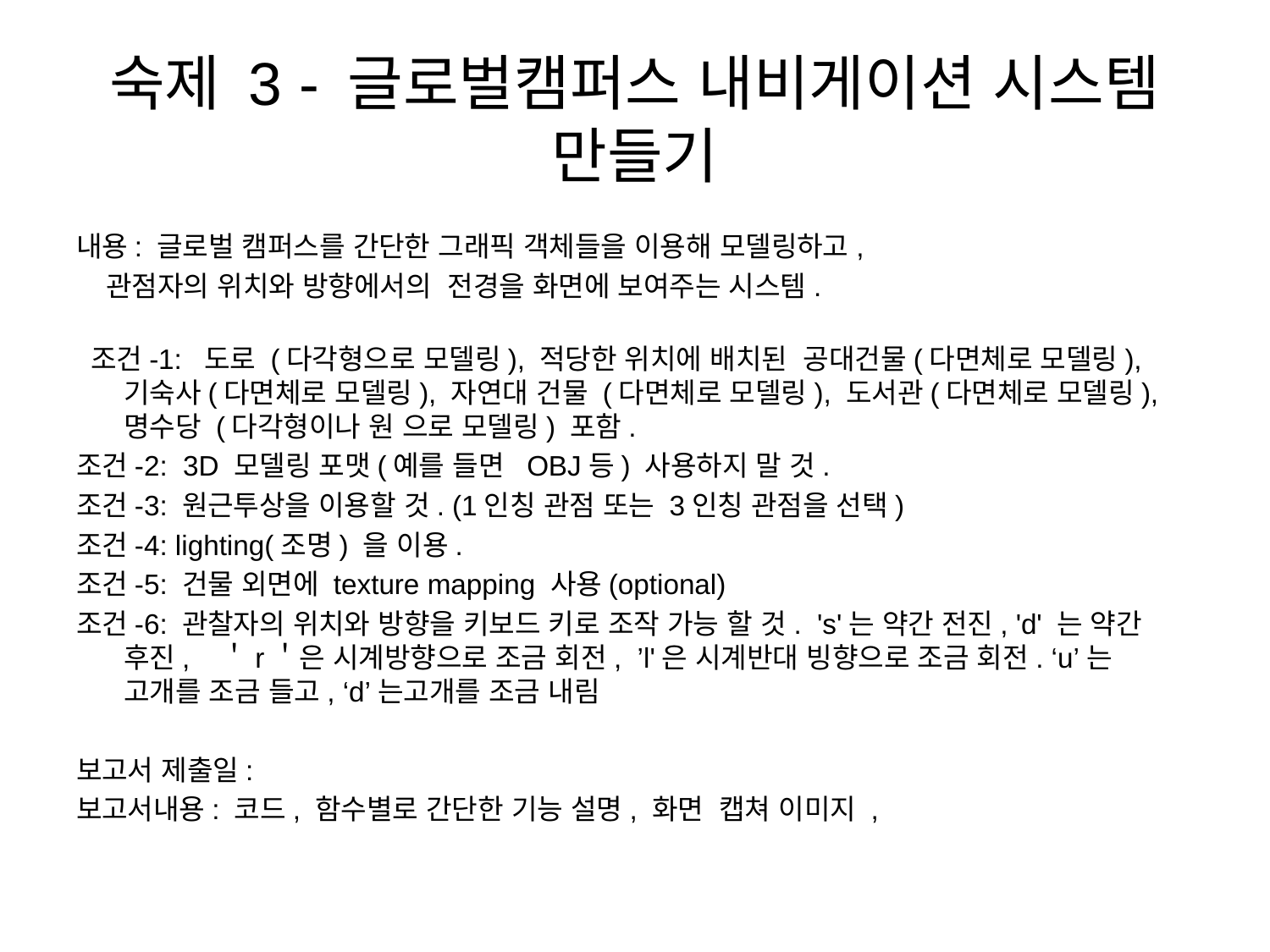

# 숙제 3 - 글로벌캠퍼스 내비게이션 시스템 만들기
내용: 글로벌 캠퍼스를 간단한 그래픽 객체들을 이용해 모델링하고,
   관점자의 위치와 방향에서의  전경을 화면에 보여주는 시스템.
 조건-1:  도로 (다각형으로 모델링), 적당한 위치에 배치된  공대건물(다면체로 모델링), 기숙사(다면체로 모델링), 자연대 건물 (다면체로 모델링), 도서관(다면체로 모델링), 명수당 (다각형이나 원 으로 모델링) 포함.
조건-2:  3D 모델링 포맷(예를 들면  OBJ등) 사용하지 말 것.
조건-3: 원근투상을 이용할 것. (1인칭 관점 또는 3인칭 관점을 선택)
조건-4: lighting(조명) 을 이용.
조건-5: 건물 외면에 texture mapping 사용(optional)
조건-6: 관찰자의 위치와 방향을 키보드 키로 조작 가능 할 것.  's'는 약간 전진, 'd' 는 약간 후진,   ＇r＇은 시계방향으로 조금 회전,  ’l'은 시계반대 빙향으로 조금 회전. ‘u’는 고개를 조금 들고, ‘d’는고개를 조금 내림

보고서 제출일:
보고서내용: 코드, 함수별로 간단한 기능 설명, 화면  캡쳐 이미지 ,